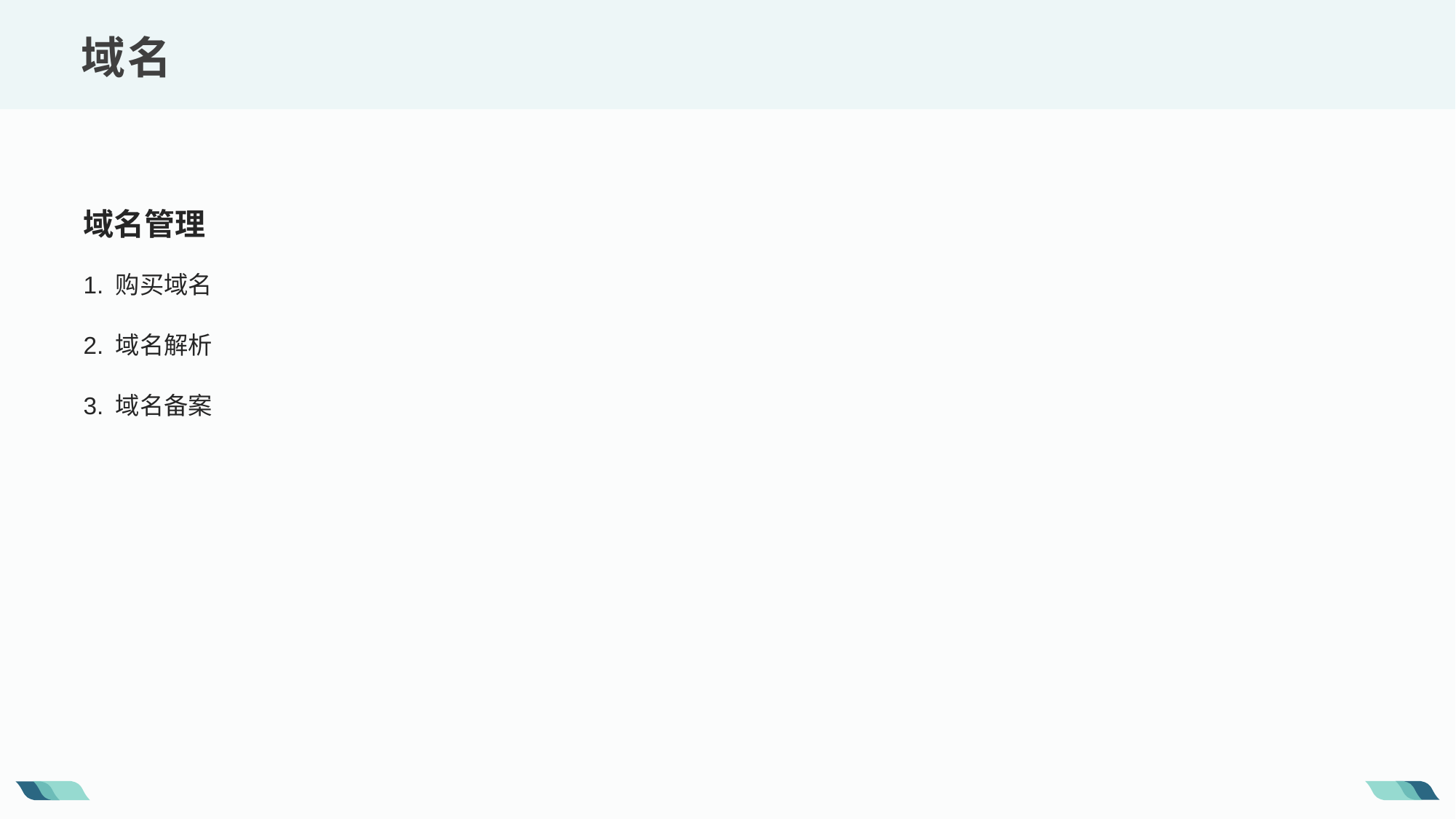

域名
域名管理
1. 购买域名
2. 域名解析
3. 域名备案